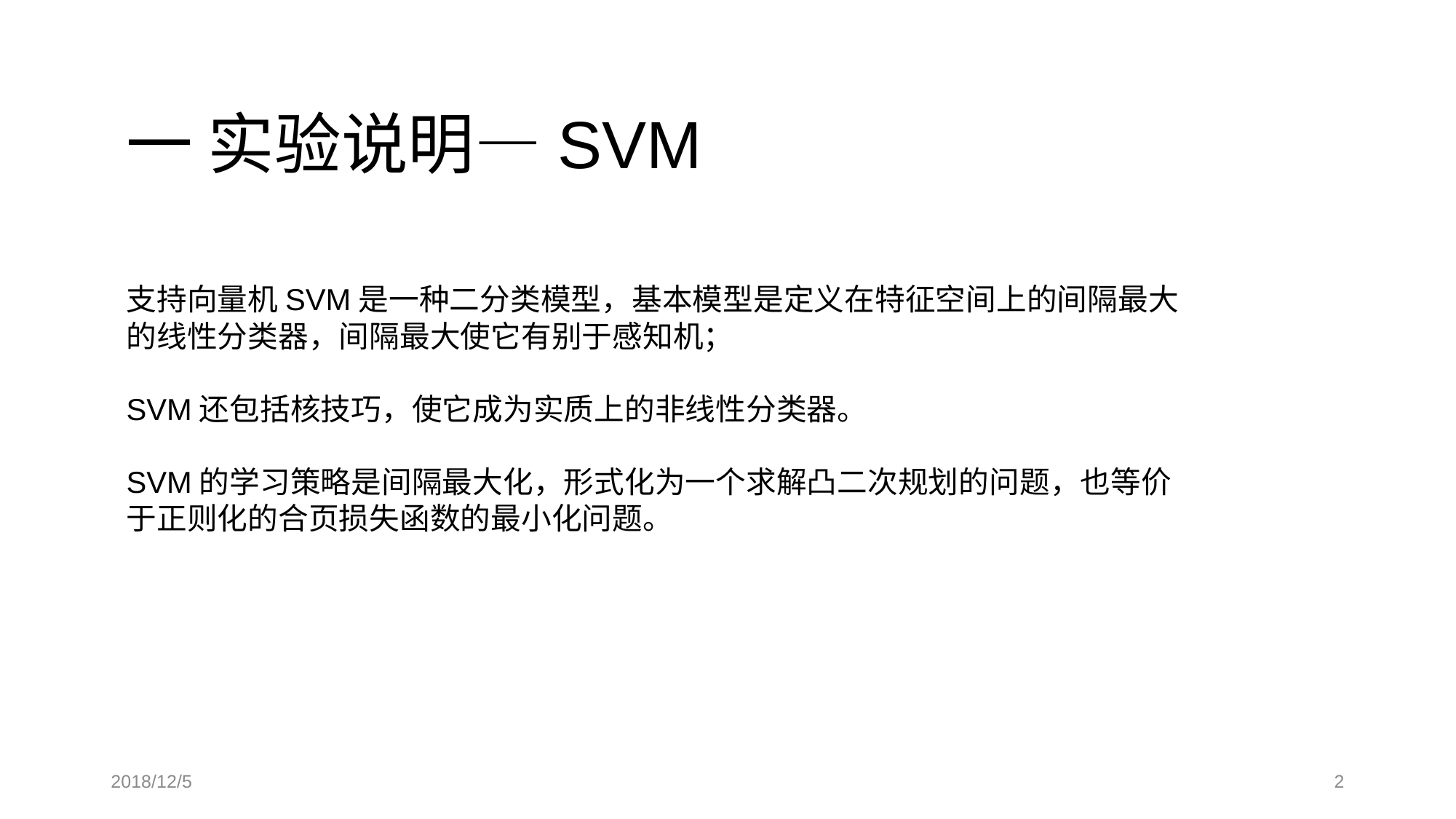

一 实验说明—SVM

支持向量机SVM是一种二分类模型，基本模型是定义在特征空间上的间隔最大的线性分类器，间隔最大使它有别于感知机；

SVM还包括核技巧，使它成为实质上的非线性分类器。

SVM的学习策略是间隔最大化，形式化为一个求解凸二次规划的问题，也等价于正则化的合页损失函数的最小化问题。
2018/12/5
2